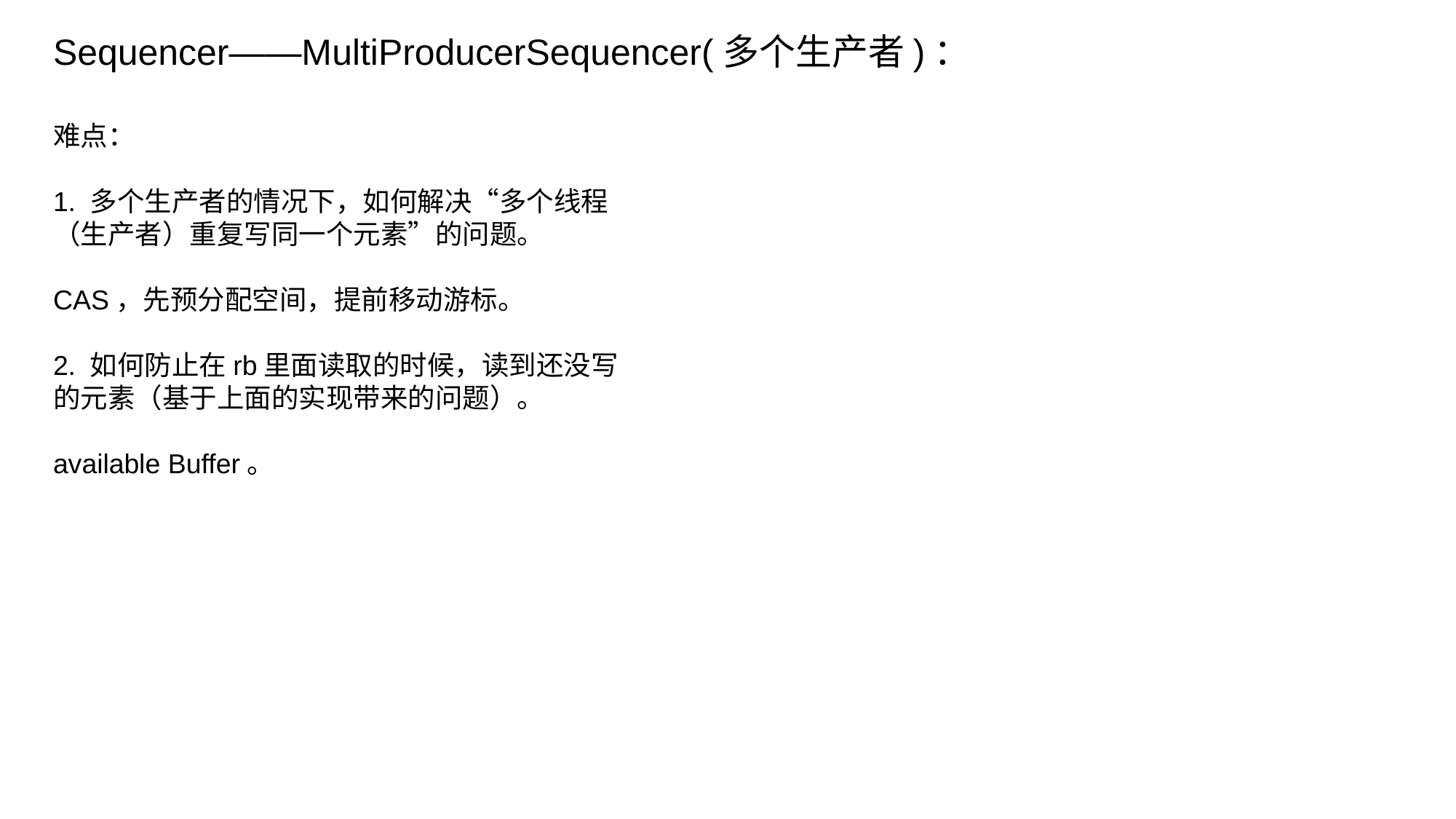

Sequencer——MultiProducerSequencer(多个生产者)：
难点：

1. 多个生产者的情况下，如何解决“多个线程（生产者）重复写同一个元素”的问题。

CAS，先预分配空间，提前移动游标。

2. 如何防止在rb里面读取的时候，读到还没写的元素（基于上面的实现带来的问题）。

available Buffer。